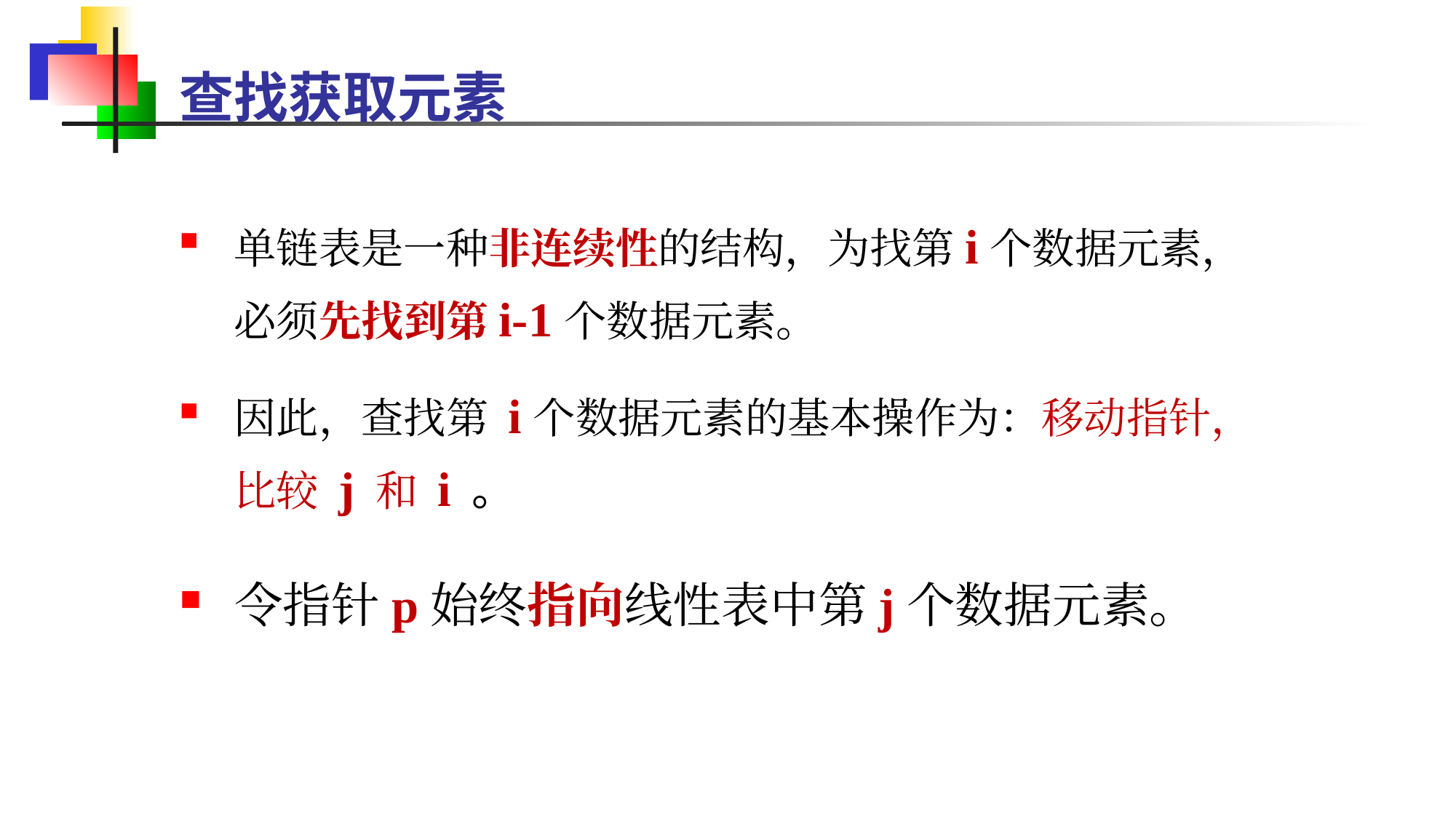

查找获取元素
单链表是一种非连续性的结构，为找第i个数据元素，必须先找到第i-1个数据元素。
因此，查找第 i个数据元素的基本操作为：移动指针，比较 j 和 i 。
令指针p始终指向线性表中第j个数据元素。